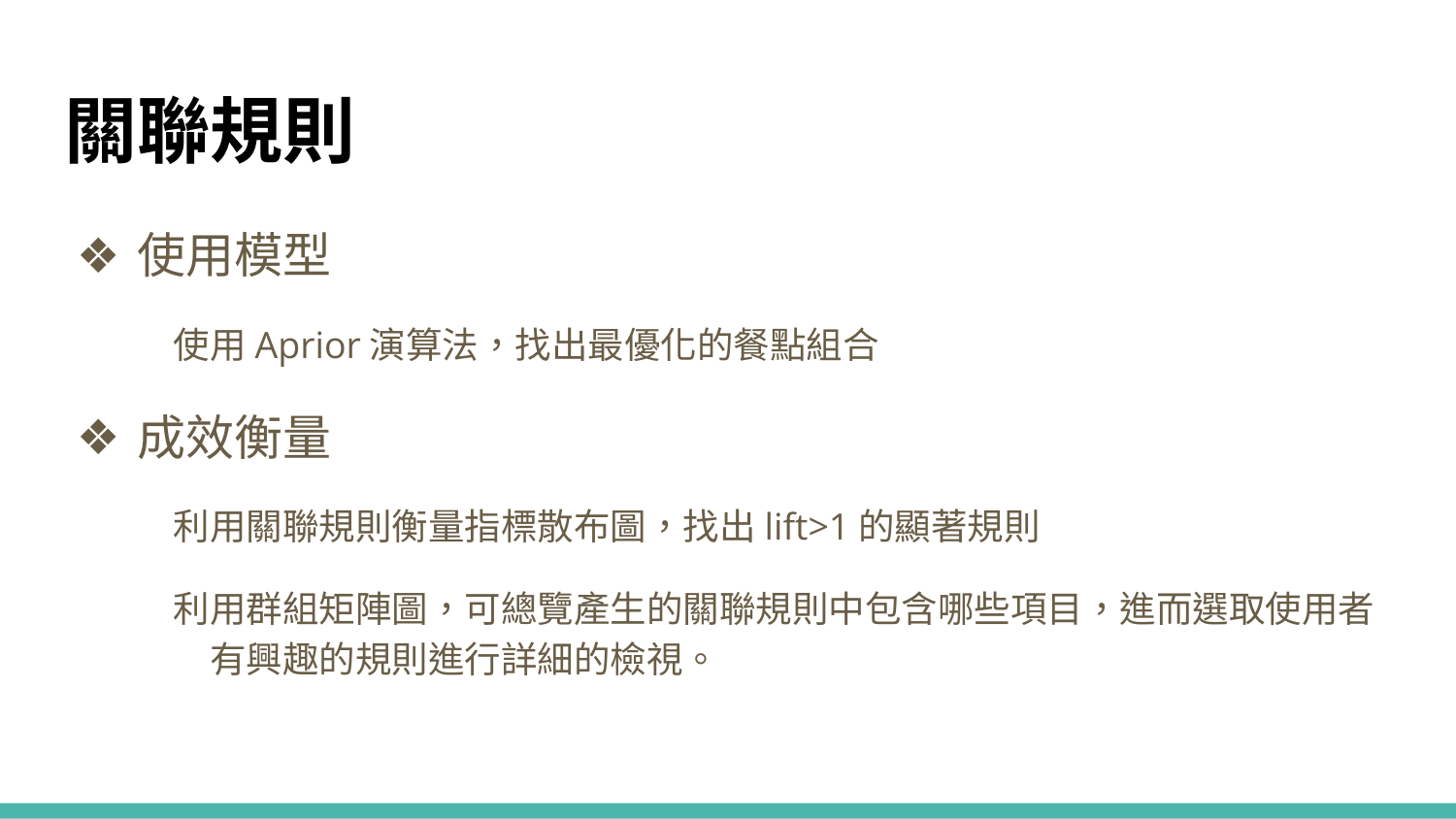

# 關聯規則
使用模型
使用Aprior演算法，找出最優化的餐點組合
成效衡量
利用關聯規則衡量指標散布圖，找出lift>1的顯著規則
利用群組矩陣圖，可總覽產生的關聯規則中包含哪些項目，進而選取使用者有興趣的規則進行詳細的檢視。